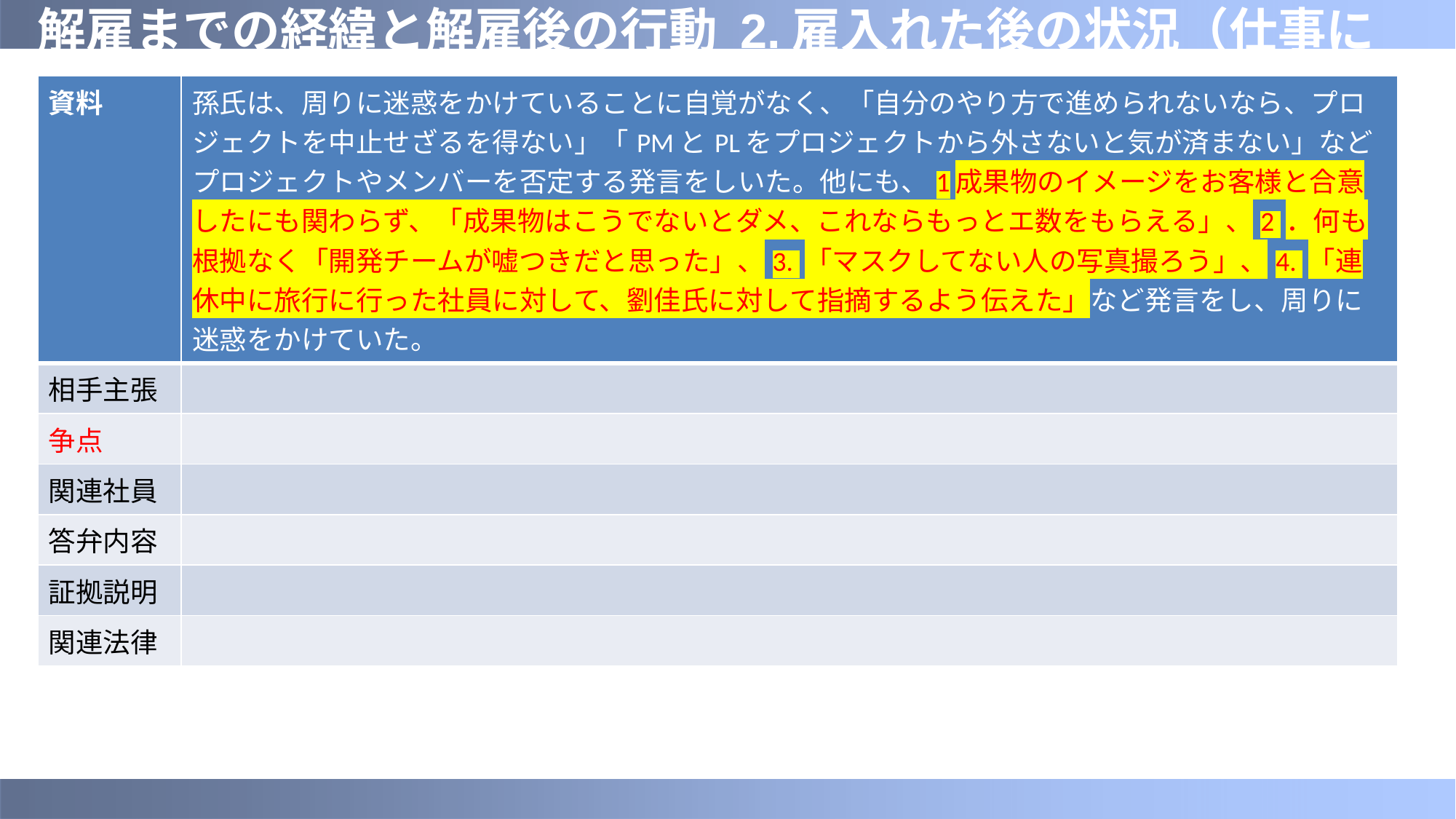

# 解雇までの経緯と解雇後の行動 2.雇入れた後の状況（仕事に関して）
| 資料 | 孫氏は、周りに迷惑をかけていることに自覚がなく、「自分のやり方で進められないなら、プロジェクトを中止せざるを得ない」「PMとPLをプロジェクトから外さないと気が済まない」などプロジェクトやメンバーを否定する発言をしいた。他にも、1成果物のイメージをお客様と合意したにも関わらず、「成果物はこうでないとダメ、これならもっとエ数をもらえる」、2 ．何も根拠なく「開発チームが嘘つきだと思った」、3. 「マスクしてない人の写真撮ろう」、4. 「連休中に旅行に行った社員に対して、劉佳氏に対して指摘するよう伝えた」など発言をし、周りに迷惑をかけていた。 |
| --- | --- |
| 相手主張 |  |
| 争点 |  |
| 関連社員 |  |
| 答弁内容 |  |
| 証拠説明 |  |
| 関連法律 |  |